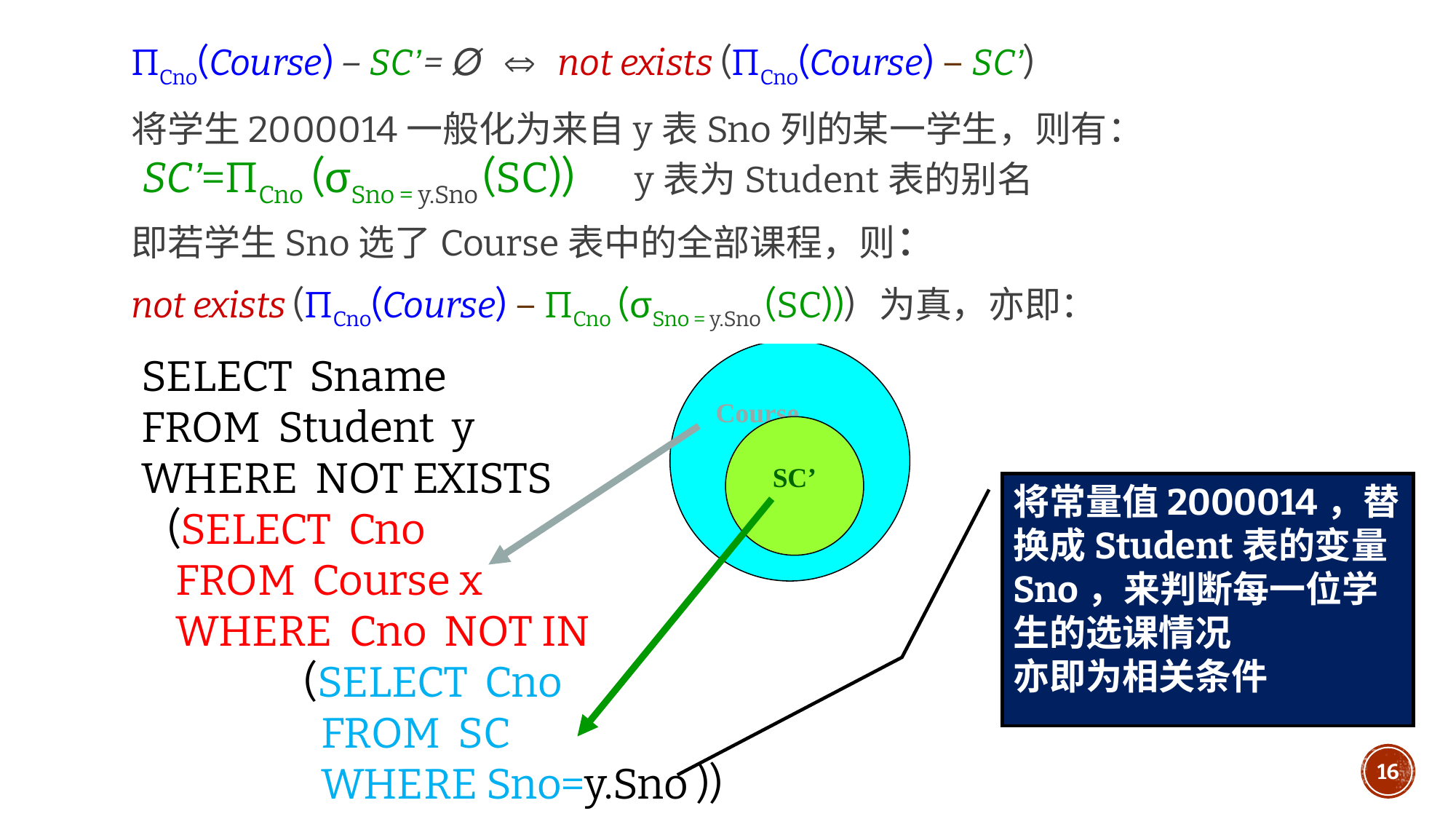

ΠCno(Course) – SC’= Ø   ⇔   not exists (ΠCno(Course) – SC’)
将学生2000014一般化为来自y表Sno列的某一学生，则有： SC’=ΠCno (σSno = y.Sno (SC))       y表为Student表的别名
即若学生Sno选了Course表中的全部课程，则：
not exists (ΠCno(Course) – ΠCno (σSno = y.Sno (SC)))  为真，亦即：
Course

SC’
SELECT  Sname
FROM  Student  y
WHERE  NOT EXISTS
   (SELECT  Cno
    FROM  Course x
    WHERE  Cno  NOT IN
                   (SELECT  Cno
                     FROM  SC
                     WHERE Sno=y.Sno ))

将常量值2000014，替换成Student表的变量Sno，来判断每一位学生的选课情况
亦即为相关条件

16